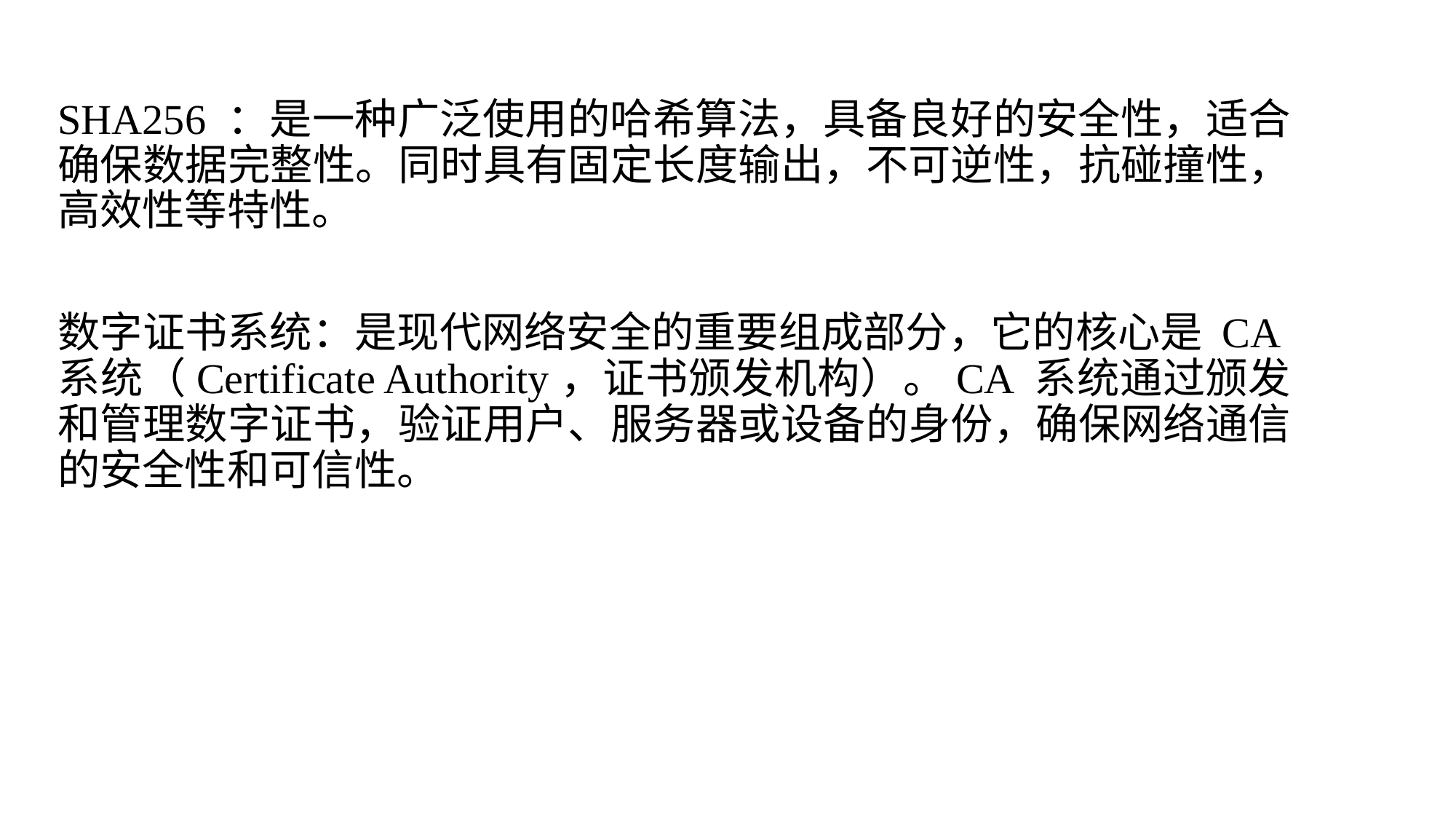

SHA256 ：是一种广泛使用的哈希算法，具备良好的安全性，适合确保数据完整性。同时具有固定长度输出，不可逆性，抗碰撞性，高效性等特性。

数字证书系统：是现代网络安全的重要组成部分，它的核心是 CA系统（Certificate Authority，证书颁发机构）。CA 系统通过颁发和管理数字证书，验证用户、服务器或设备的身份，确保网络通信的安全性和可信性。